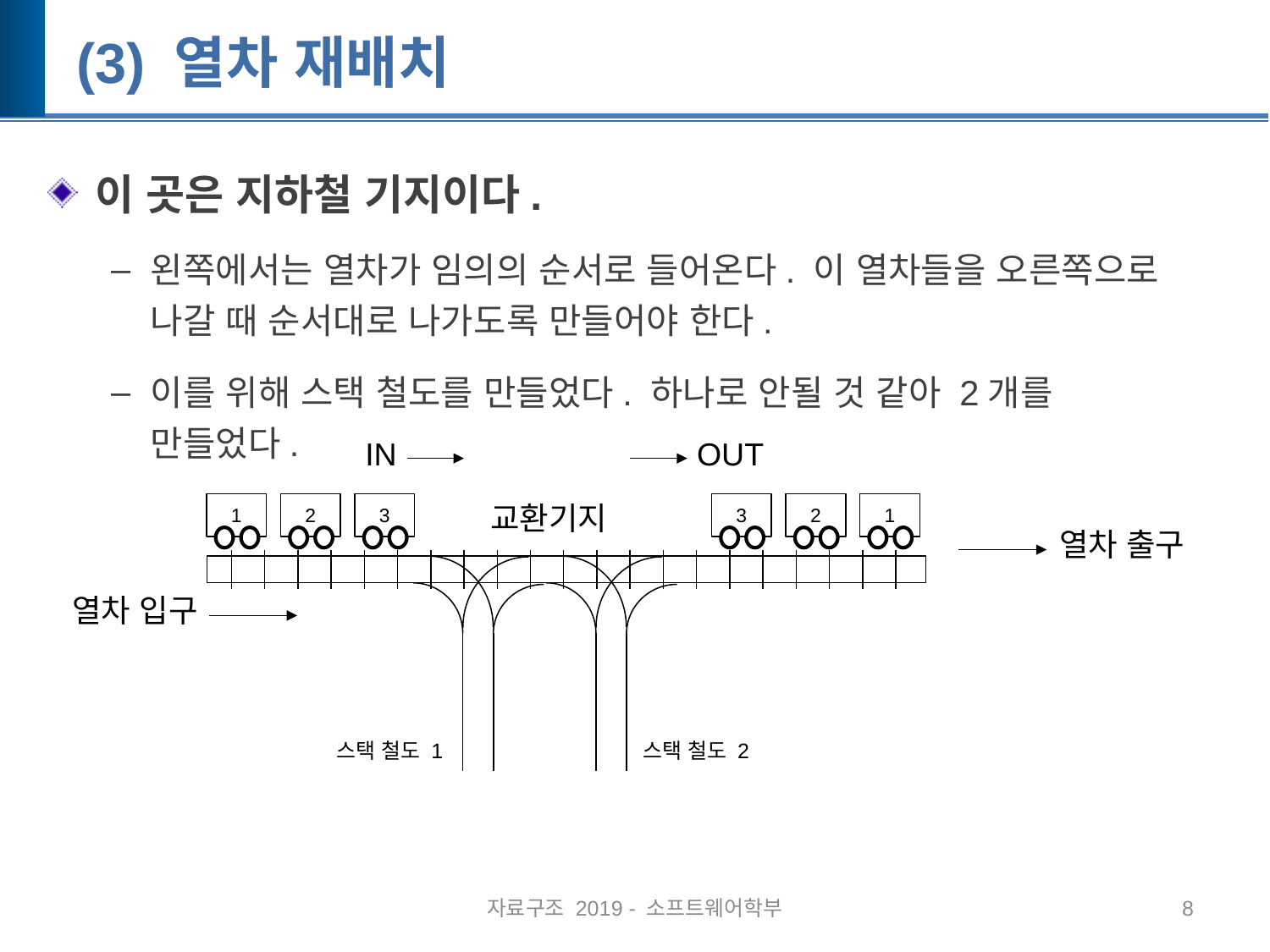

# (3) 열차 재배치
이 곳은 지하철 기지이다.
왼쪽에서는 열차가 임의의 순서로 들어온다. 이 열차들을 오른쪽으로 나갈 때 순서대로 나가도록 만들어야 한다.
이를 위해 스택 철도를 만들었다. 하나로 안될 것 같아 2개를 만들었다.
IN
OUT
교환기지
1

2

3

3

2

1

열차 출구

열차 입구
스택 철도 1
스택 철도 2
자료구조 2019 - 소프트웨어학부
8